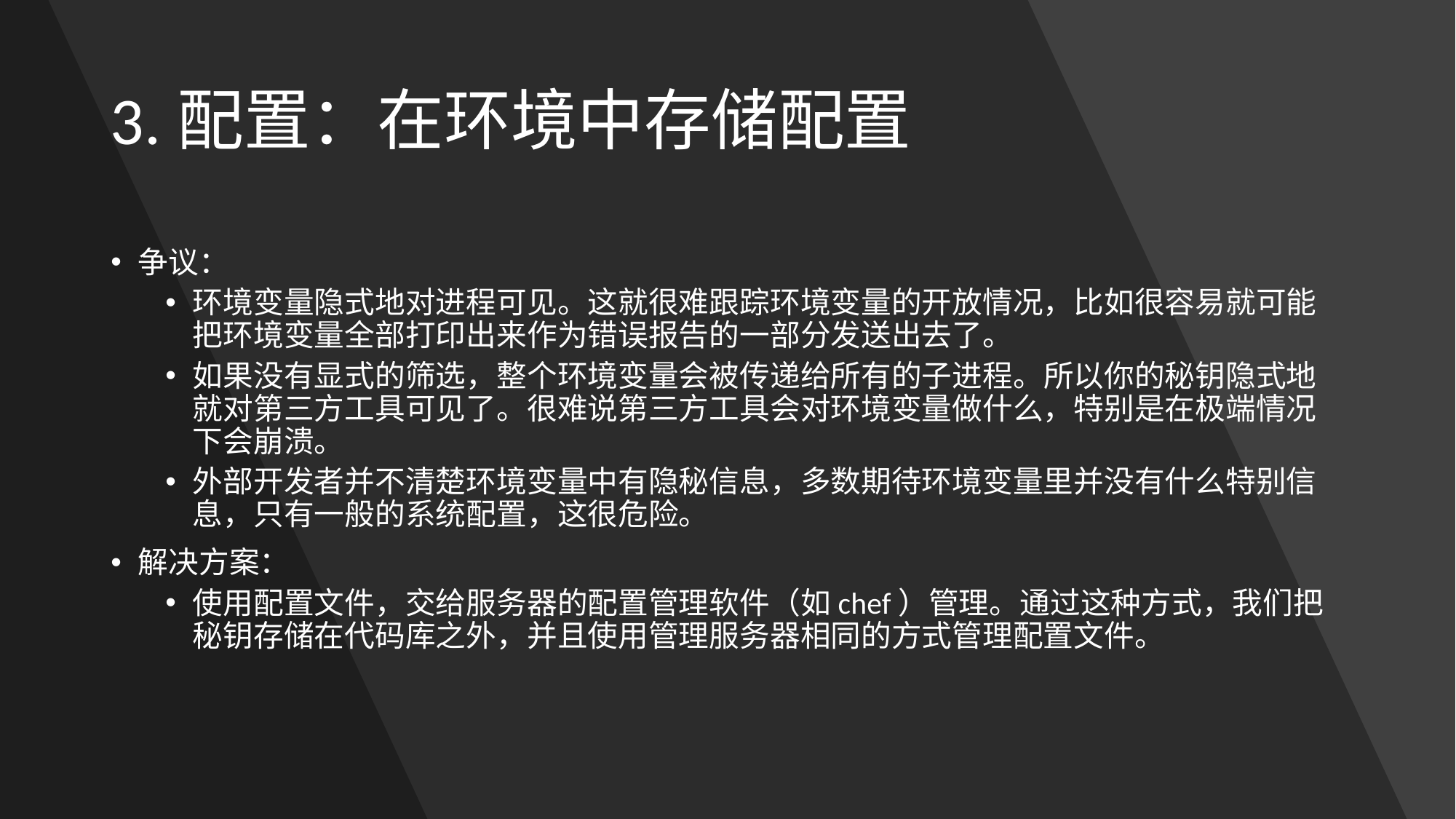

# 3.配置：在环境中存储配置
争议：
环境变量隐式地对进程可见。这就很难跟踪环境变量的开放情况，比如很容易就可能把环境变量全部打印出来作为错误报告的一部分发送出去了。
如果没有显式的筛选，整个环境变量会被传递给所有的子进程。所以你的秘钥隐式地就对第三方工具可见了。很难说第三方工具会对环境变量做什么，特别是在极端情况下会崩溃。
外部开发者并不清楚环境变量中有隐秘信息，多数期待环境变量里并没有什么特别信息，只有一般的系统配置，这很危险。
解决方案：
使用配置文件，交给服务器的配置管理软件（如chef）管理。通过这种方式，我们把秘钥存储在代码库之外，并且使用管理服务器相同的方式管理配置文件。